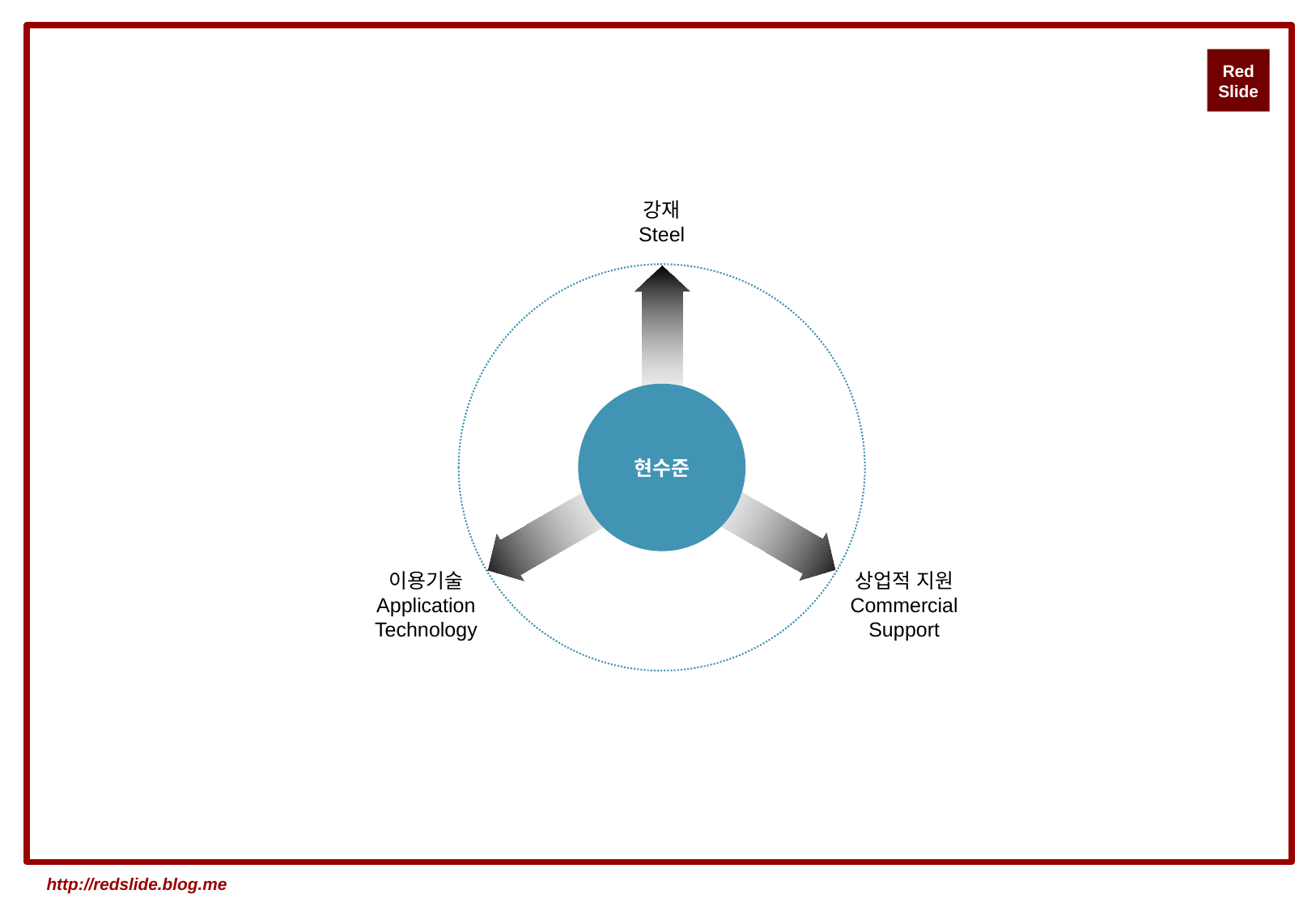

강재
Steel

현수준

이용기술
Application
Technology
상업적 지원
Commercial
Support